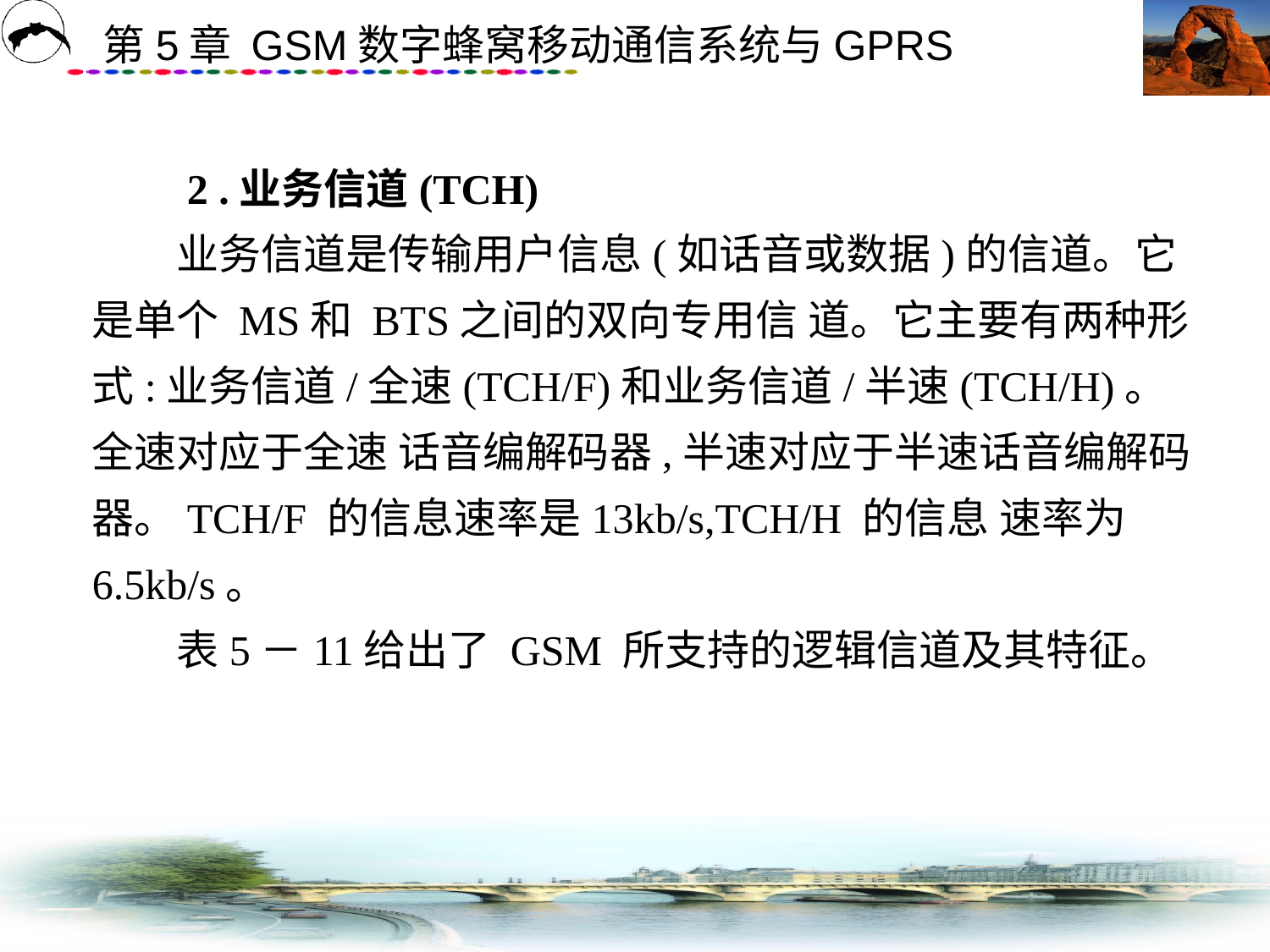

# 2 .业务信道(TCH) 　　业务信道是传输用户信息(如话音或数据)的信道。它是单个 MS和 BTS之间的双向专用信 道。它主要有两种形式:业务信道/全速(TCH/F)和业务信道/半速(TCH/H)。全速对应于全速 话音编解码器,半速对应于半速话音编解码器。TCH/F 的信息速率是13kb/s,TCH/H 的信息 速率为6.5kb/s。 　 　　表5－11给出了 GSM 所支持的逻辑信道及其特征。